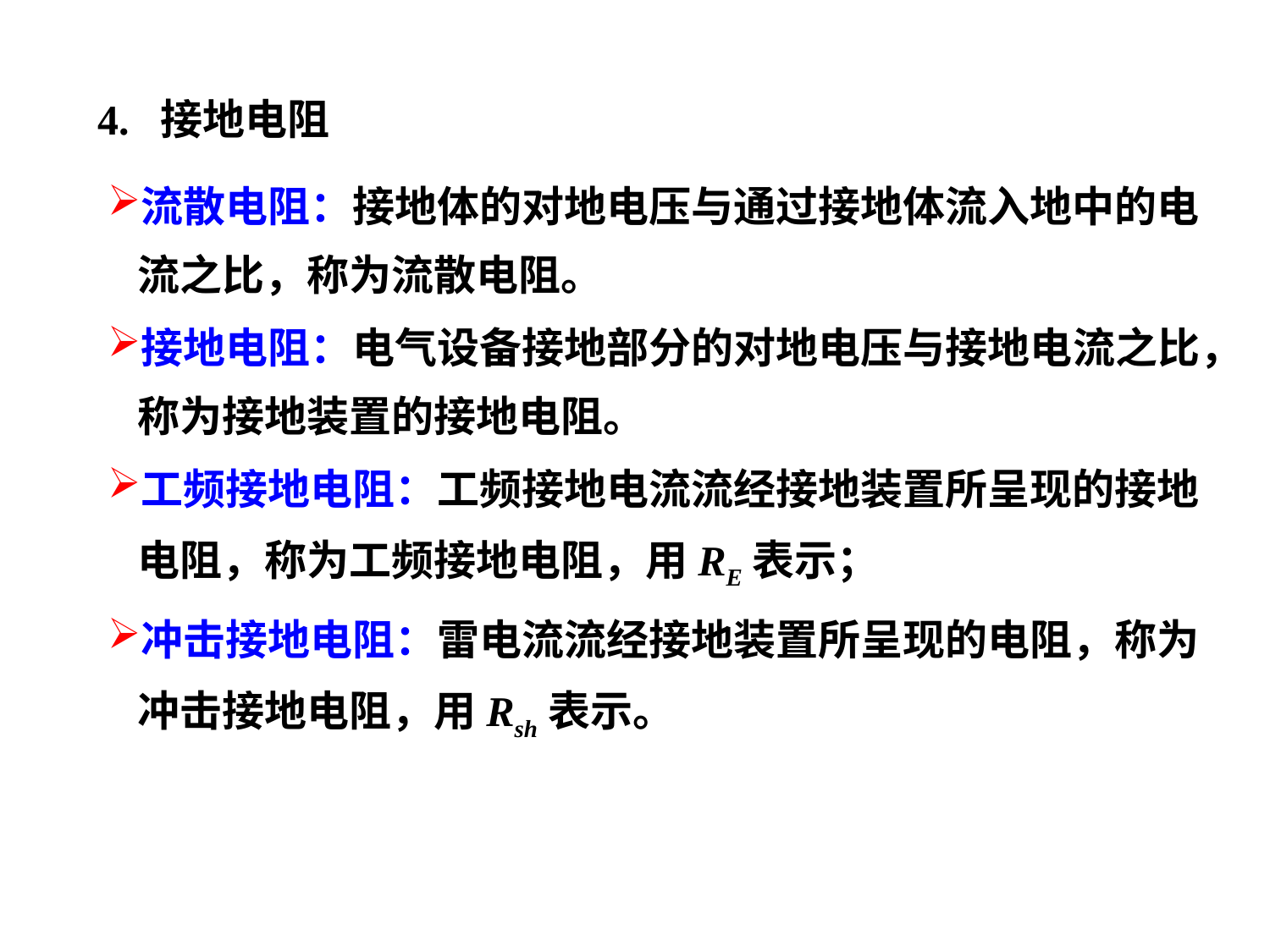

4.  接地电阻
流散电阻：接地体的对地电压与通过接地体流入地中的电流之比，称为流散电阻。
接地电阻：电气设备接地部分的对地电压与接地电流之比，称为接地装置的接地电阻。
工频接地电阻：工频接地电流流经接地装置所呈现的接地电阻，称为工频接地电阻，用RE表示；
冲击接地电阻：雷电流流经接地装置所呈现的电阻，称为冲击接地电阻，用Rsh表示。